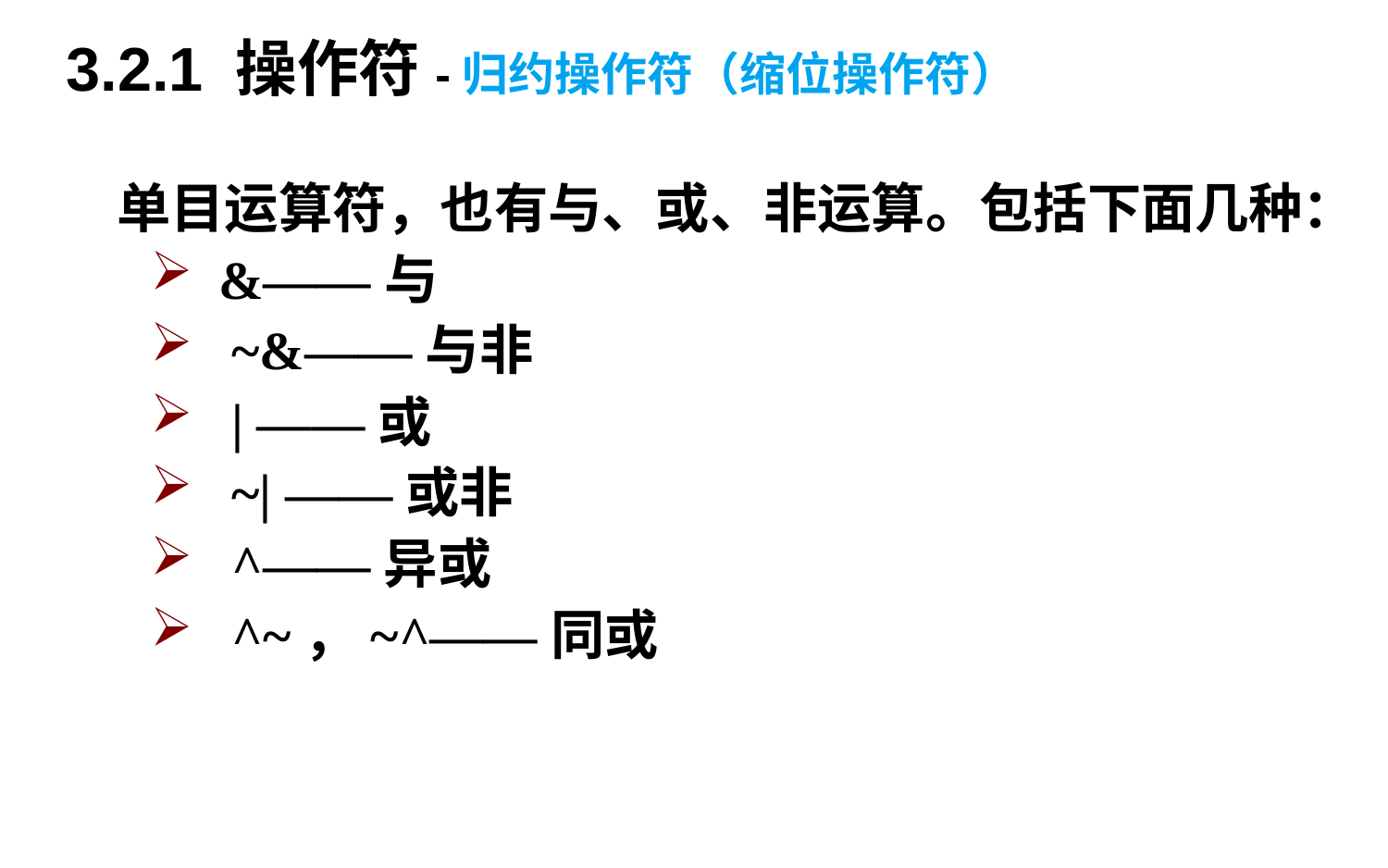

3.2.1 操作符-归约操作符（缩位操作符）
    单目运算符，也有与、或、非运算。包括下面几种：
&——与
 ~&——与非
 | ——或
 ~| ——或非
 ^——异或
 ^~，~^——同或